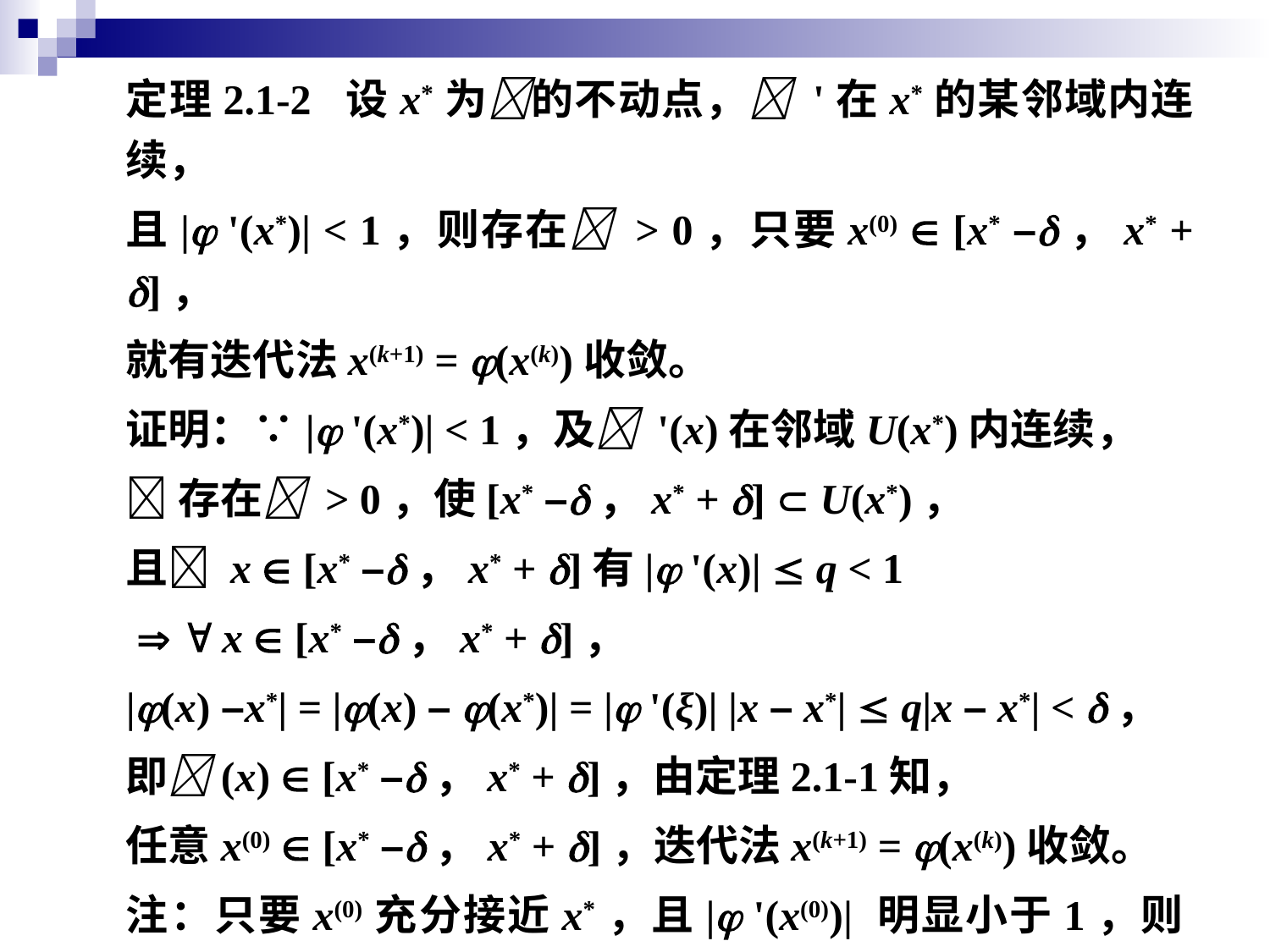

定理2.1-2  设x*为ϕ的不动点，ϕ '在x*的某邻域内连续，
且|ϕ '(x*)| < 1，则存在δ > 0，只要x(0) ∈ [x* –δ，x* + δ]，
就有迭代法x(k+1) = ϕ(x(k))收敛。
证明：∵|ϕ '(x*)| < 1，及ϕ '(x)在邻域U(x*)内连续，
∴存在δ > 0，使[x* –δ，x* + δ] ⊂ U(x*)，
且∀ x ∈ [x* –δ，x* + δ]有|ϕ '(x)| ≤ q < 1
 ⇒ ∀ x ∈ [x* –δ，x* + δ]，
|ϕ(x) –x*| = |ϕ(x) – ϕ(x*)| = |ϕ '(ξ)| |x – x*| ≤ q|x – x*| < δ，
即ϕ(x) ∈ [x* –δ，x* + δ]，由定理2.1-1知，
任意x(0) ∈ [x* –δ，x* + δ]，迭代法x(k+1) = ϕ(x(k))收敛。
注：只要x(0)充分接近x*，且|ϕ '(x(0))| 明显小于1，则{x(k)}收敛于x*。